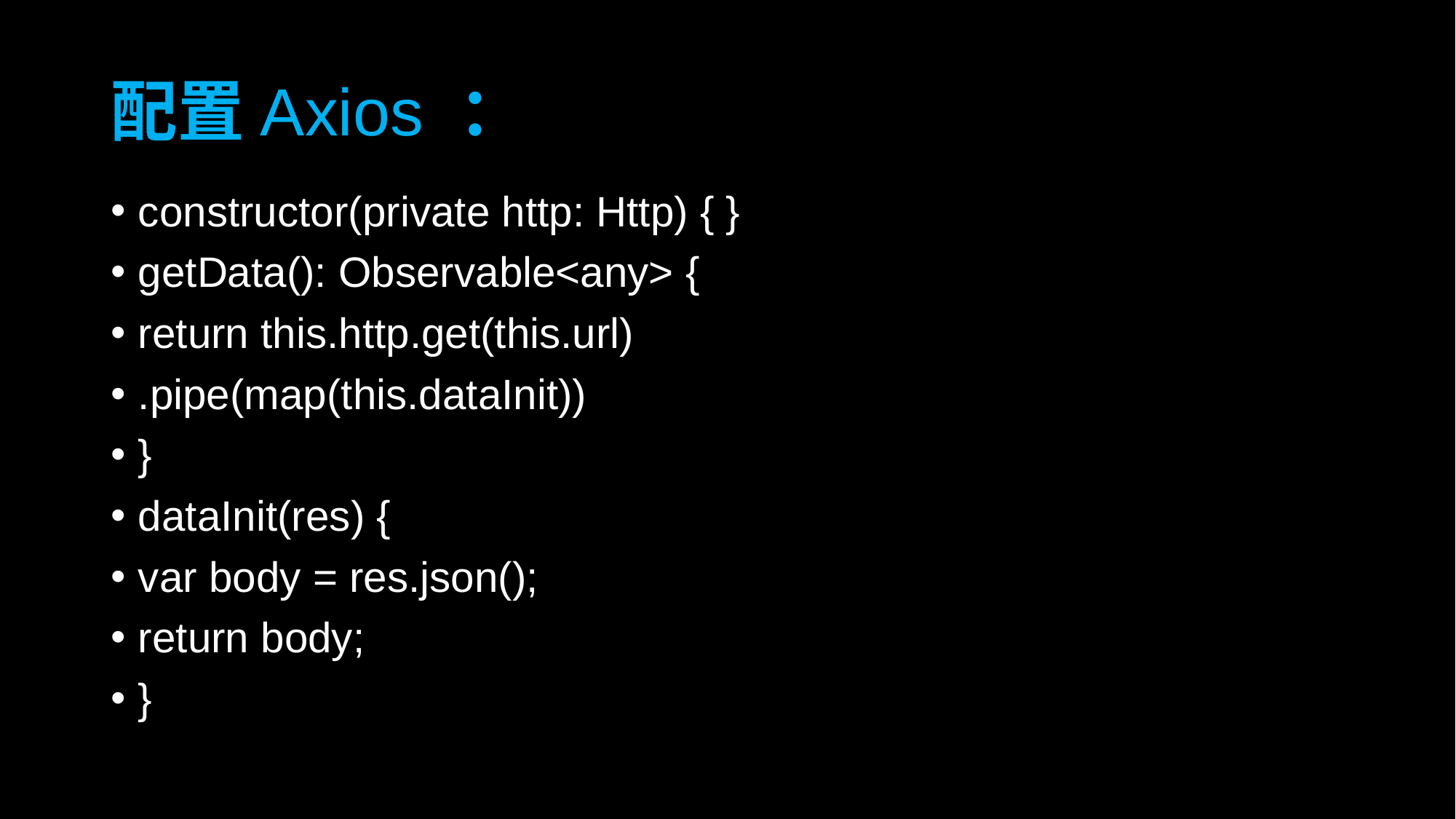

# 配置Axios ：
constructor(private http: Http) { }
getData(): Observable<any> {
return this.http.get(this.url)
.pipe(map(this.dataInit))
}
dataInit(res) {
var body = res.json();
return body;
}